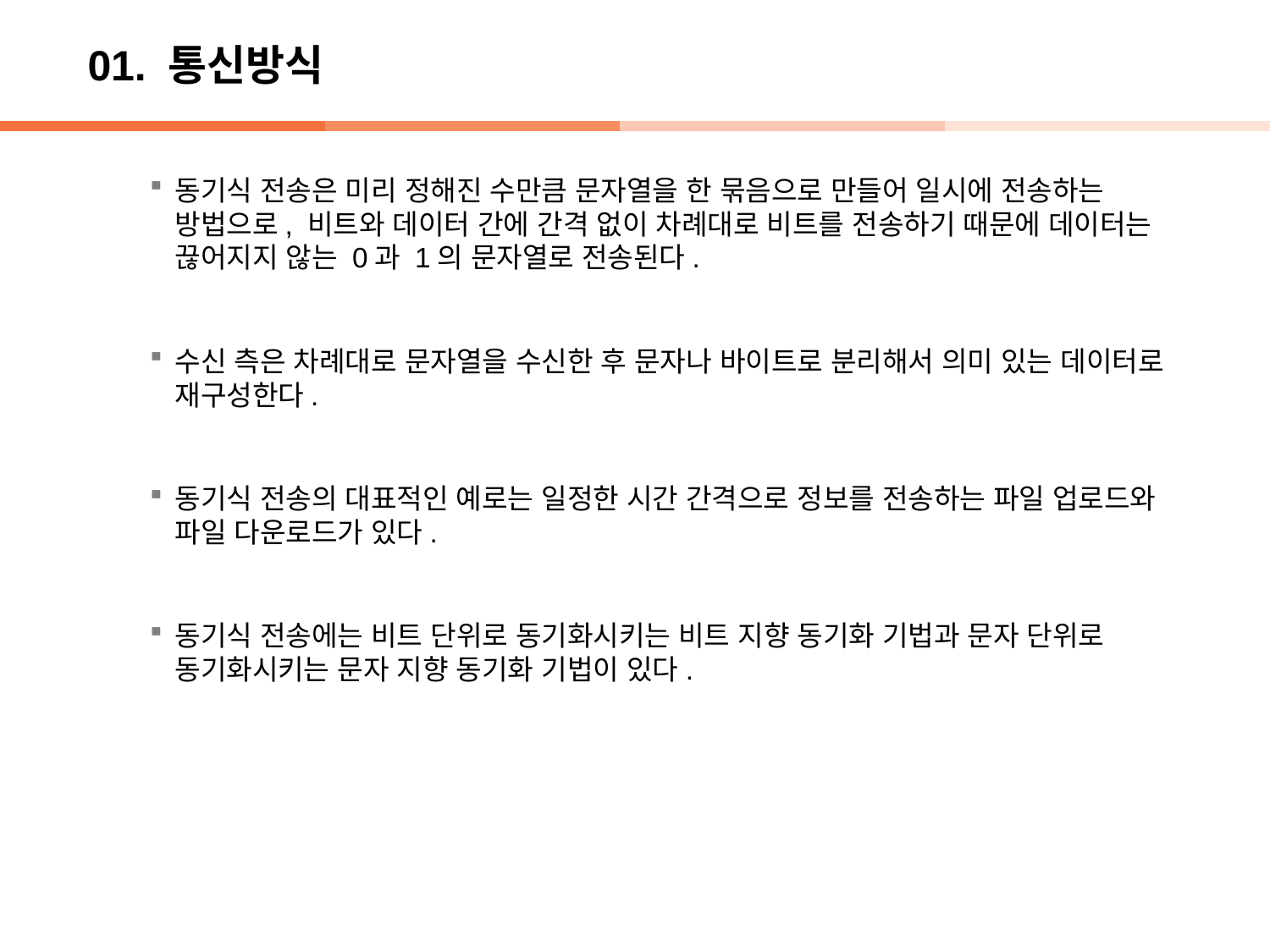

# 01. 통신방식
동기식 전송은 미리 정해진 수만큼 문자열을 한 묶음으로 만들어 일시에 전송하는 방법으로, 비트와 데이터 간에 간격 없이 차례대로 비트를 전송하기 때문에 데이터는 끊어지지 않는 0과 1의 문자열로 전송된다.

수신 측은 차례대로 문자열을 수신한 후 문자나 바이트로 분리해서 의미 있는 데이터로 재구성한다.

동기식 전송의 대표적인 예로는 일정한 시간 간격으로 정보를 전송하는 파일 업로드와 파일 다운로드가 있다.

동기식 전송에는 비트 단위로 동기화시키는 비트 지향 동기화 기법과 문자 단위로 동기화시키는 문자 지향 동기화 기법이 있다.